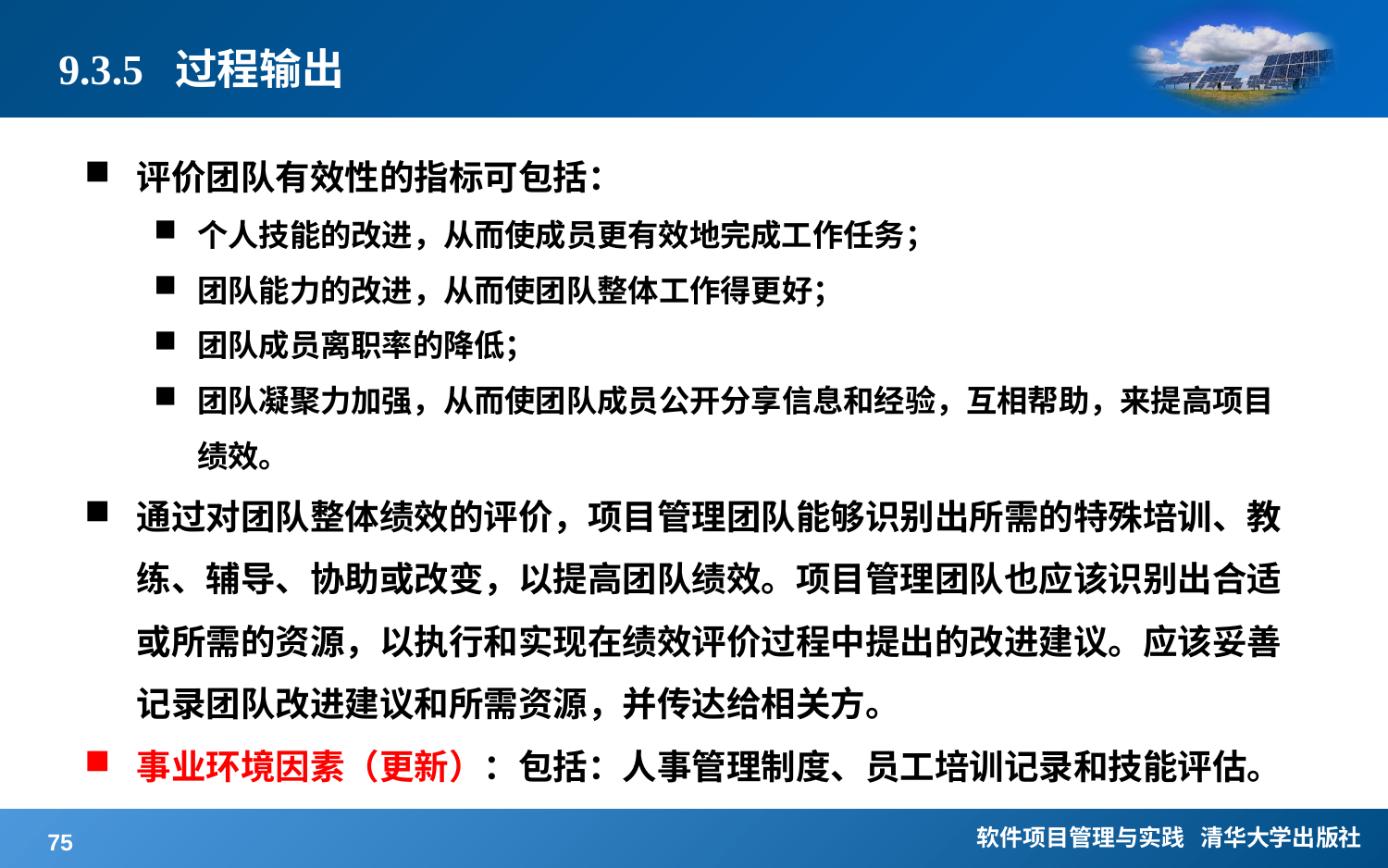

# 9.3.5  过程输出
评价团队有效性的指标可包括：
个人技能的改进，从而使成员更有效地完成工作任务；
团队能力的改进，从而使团队整体工作得更好；
团队成员离职率的降低；
团队凝聚力加强，从而使团队成员公开分享信息和经验，互相帮助，来提高项目绩效。
通过对团队整体绩效的评价，项目管理团队能够识别出所需的特殊培训、教练、辅导、协助或改变，以提高团队绩效。项目管理团队也应该识别出合适或所需的资源，以执行和实现在绩效评价过程中提出的改进建议。应该妥善记录团队改进建议和所需资源，并传达给相关方。
事业环境因素（更新）：包括：人事管理制度、员工培训记录和技能评估。